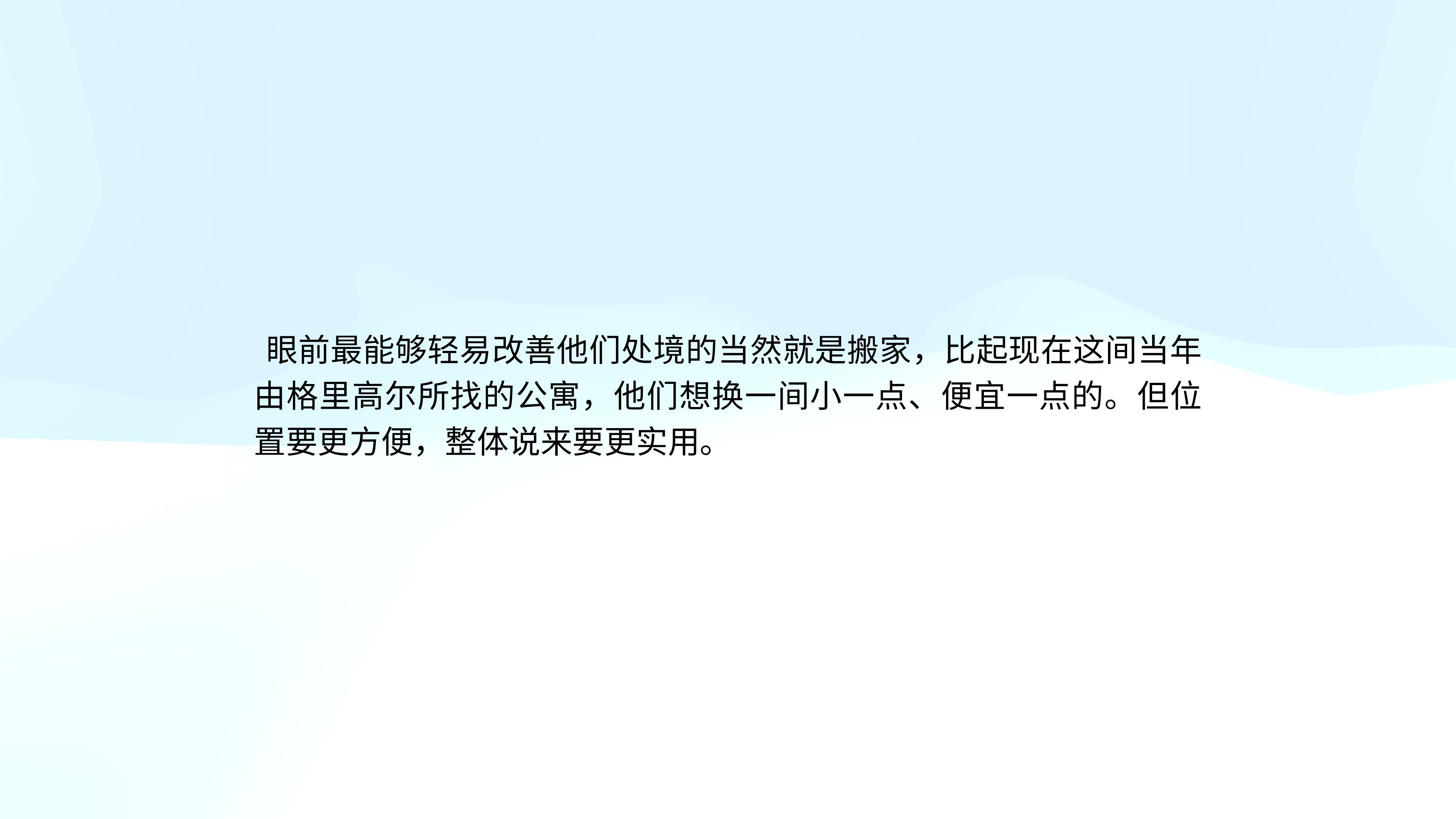

眼前最能够轻易改善他们处境的当然就是搬家，比起现在这间当年由格里高尔所找的公寓，他们想换一间小一点、便宜一点的。但位置要更方便，整体说来要更实用。